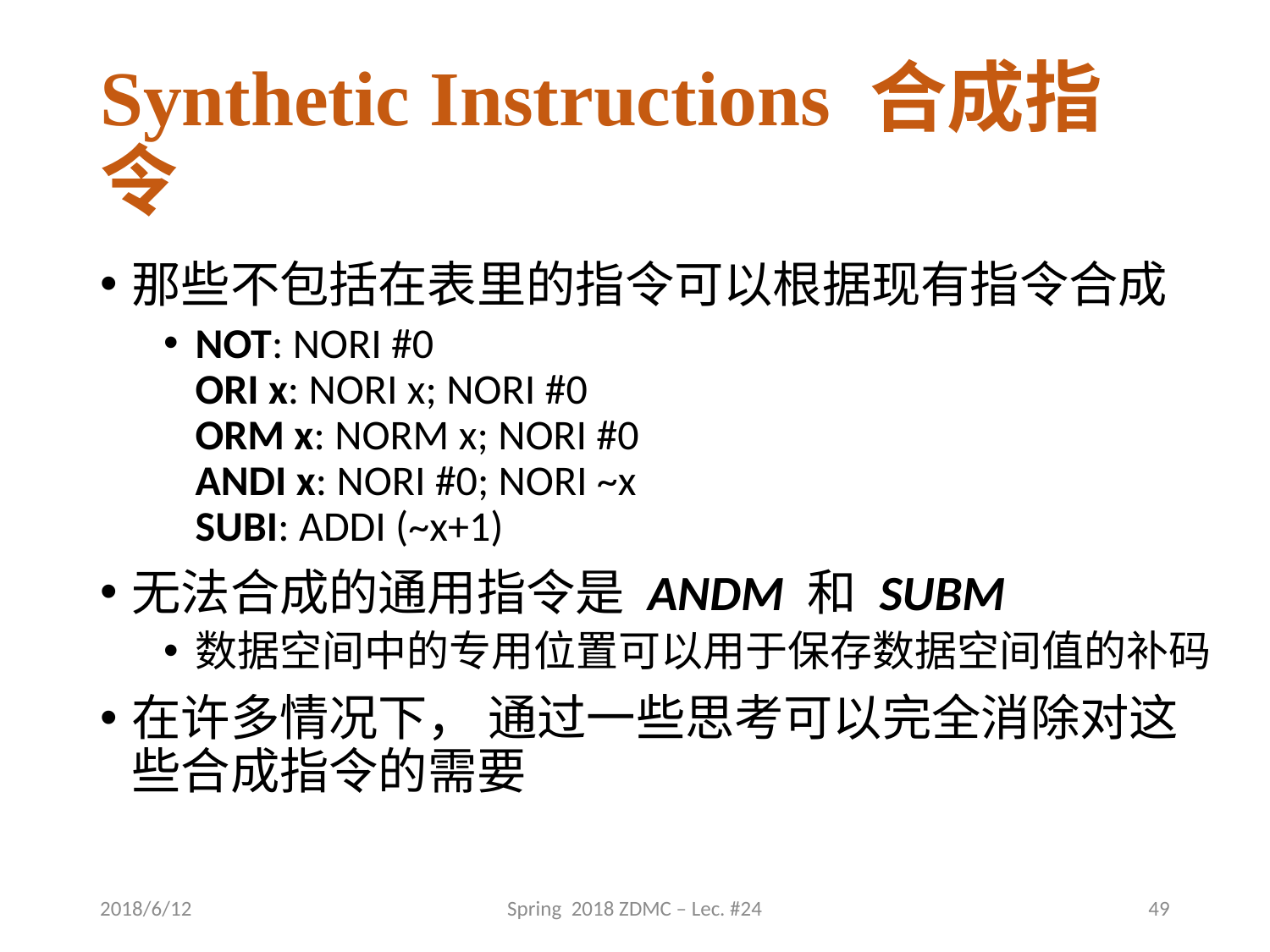

# Synthetic Instructions 合成指令
那些不包括在表里的指令可以根据现有指令合成
NOT: NORI #0
ORI x: NORI x; NORI #0
ORM x: NORM x; NORI #0
ANDI x: NORI #0; NORI ~x
SUBI: ADDI (~x+1)
无法合成的通用指令是 ANDM 和 SUBM
数据空间中的专用位置可以用于保存数据空间值的补码
在许多情况下， 通过一些思考可以完全消除对这些合成指令的需要
2018/6/12
Spring  2018 ZDMC – Lec. #24
49